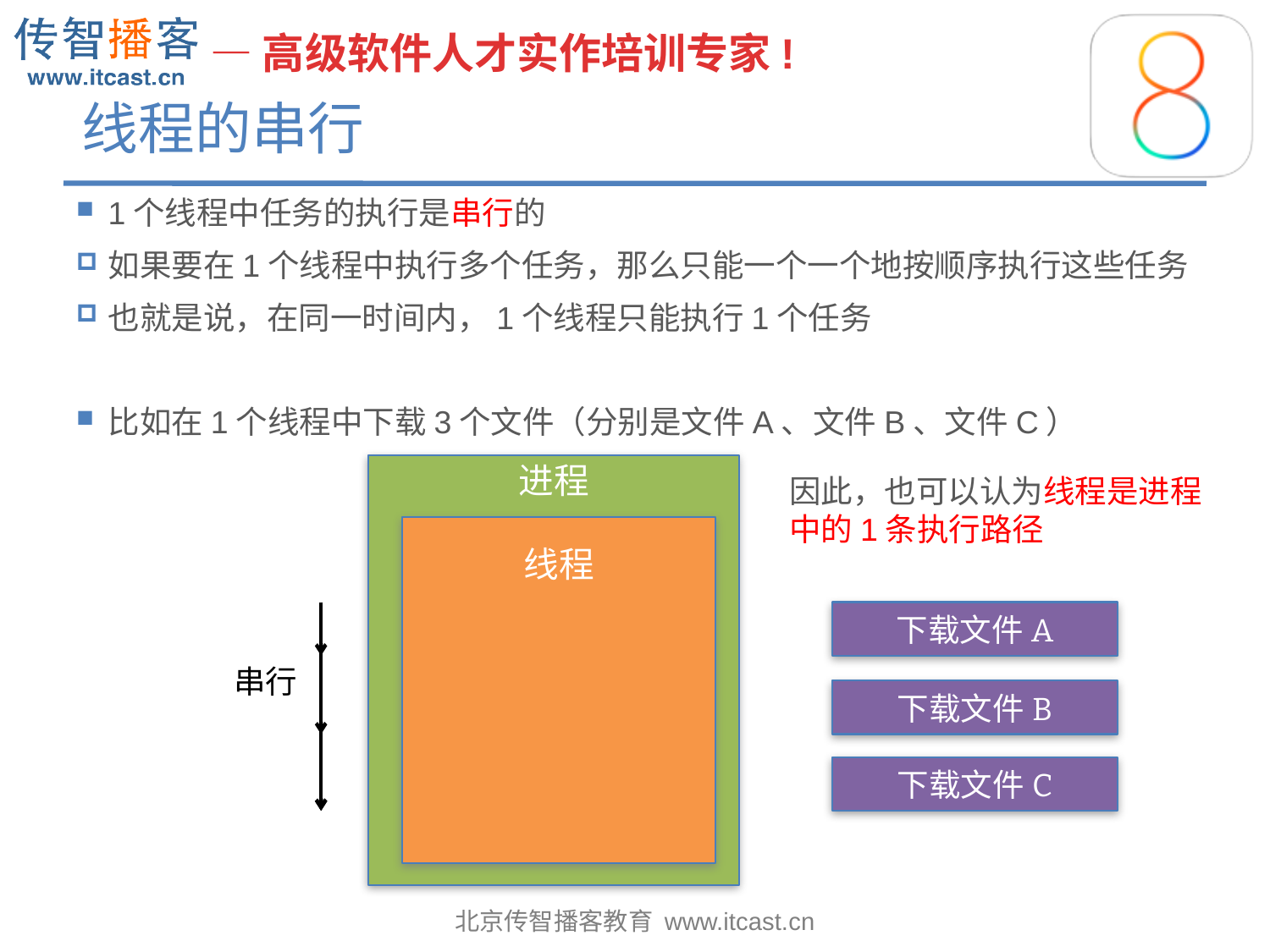

# 线程的串行
1个线程中任务的执行是串行的
如果要在1个线程中执行多个任务，那么只能一个一个地按顺序执行这些任务
也就是说，在同一时间内，1个线程只能执行1个任务

比如在1个线程中下载3个文件（分别是文件A、文件B、文件C）

进程

因此，也可以认为线程是进程中的1条执行路径

线程

下载文件A
串行
下载文件B
下载文件C